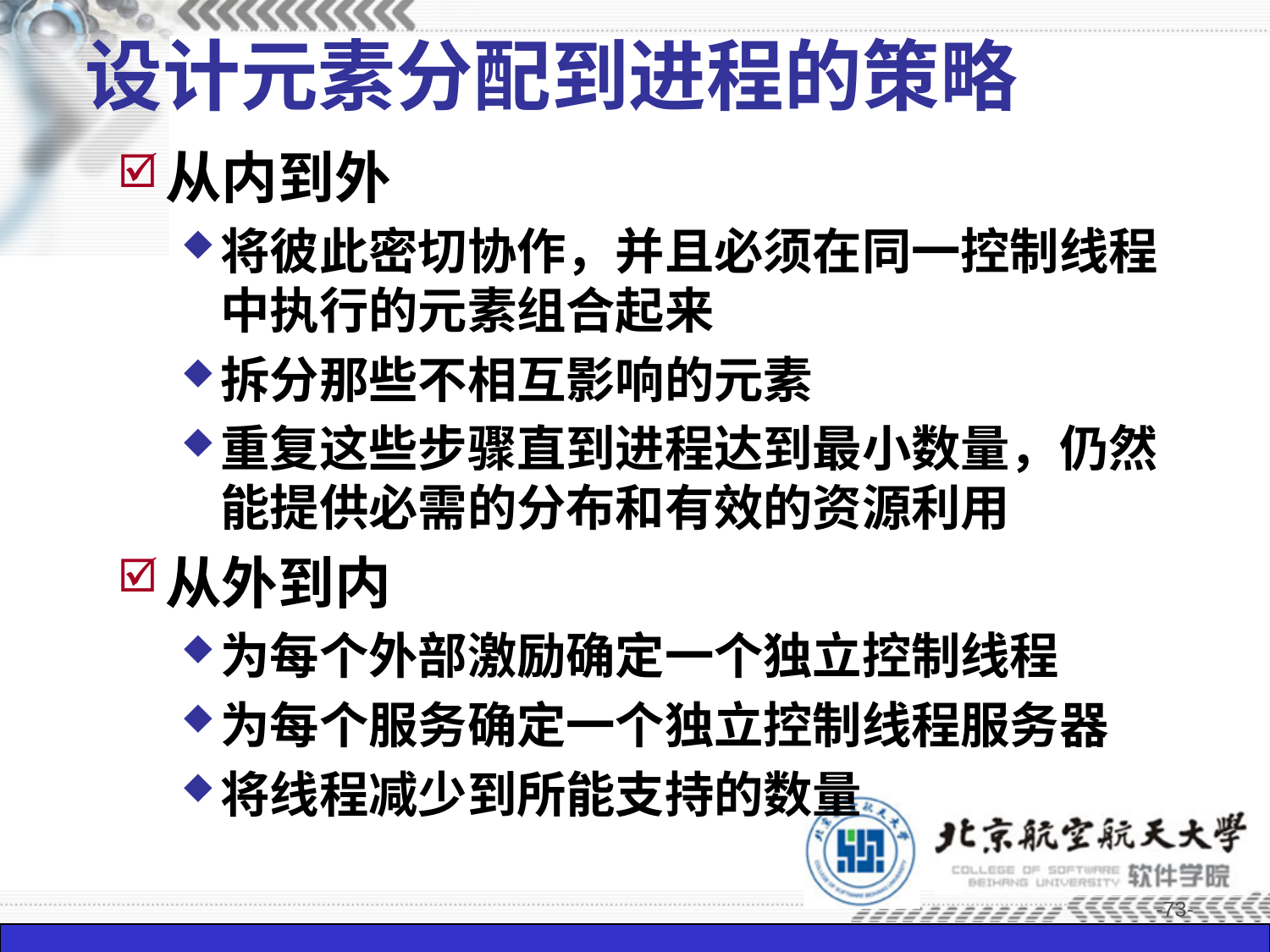

# 设计元素分配到进程的策略
从内到外
将彼此密切协作，并且必须在同一控制线程中执行的元素组合起来
拆分那些不相互影响的元素
重复这些步骤直到进程达到最小数量，仍然能提供必需的分布和有效的资源利用
从外到内
为每个外部激励确定一个独立控制线程
为每个服务确定一个独立控制线程服务器
将线程减少到所能支持的数量
-73-